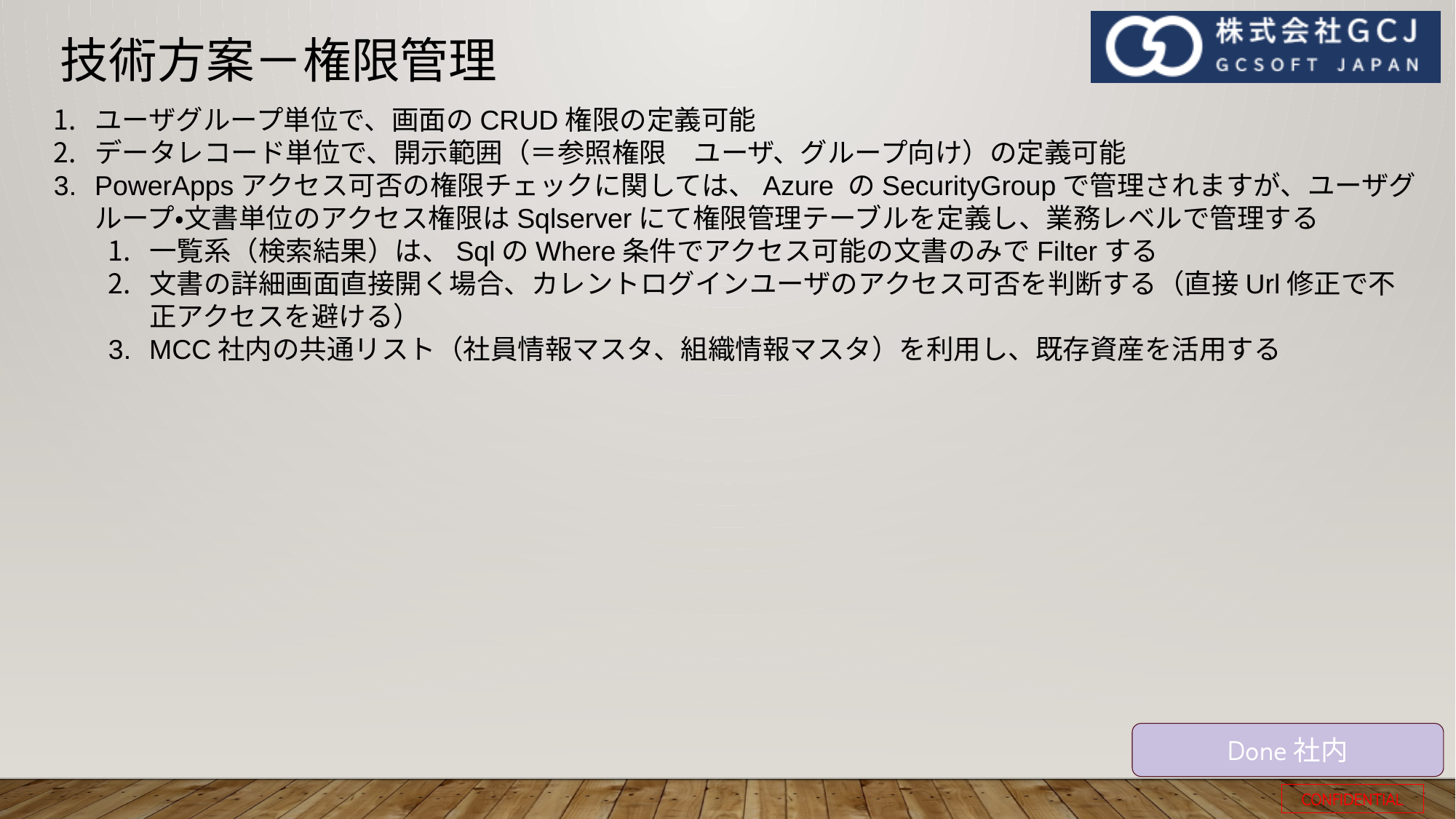

# 技術方案－権限管理
ユーザグループ単位で、画面のCRUD権限の定義可能
データレコード単位で、開示範囲（＝参照権限　ユーザ、グループ向け）の定義可能
PowerAppsアクセス可否の権限チェックに関しては、Azure のSecurityGroupで管理されますが、ユーザグループ・文書単位のアクセス権限はSqlserverにて権限管理テーブルを定義し、業務レベルで管理する
一覧系（検索結果）は、SqlのWhere条件でアクセス可能の文書のみでFilterする
文書の詳細画面直接開く場合、カレントログインユーザのアクセス可否を判断する（直接Url修正で不正アクセスを避ける）
MCC社内の共通リスト（社員情報マスタ、組織情報マスタ）を利用し、既存資産を活用する

Done社内